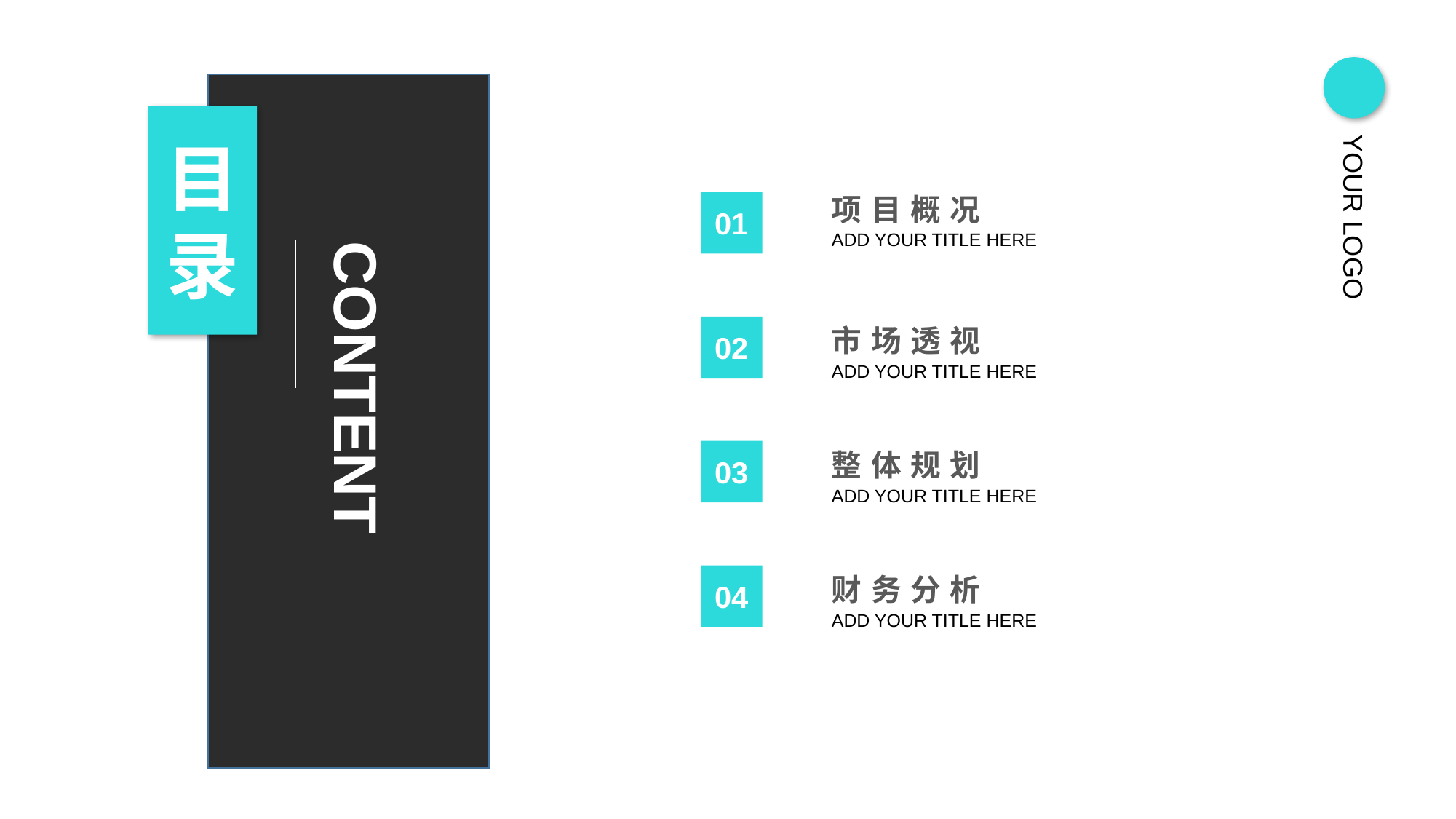

目
录
项目概况
ADD YOUR TITLE HERE
市场透视
ADD YOUR TITLE HERE
整体规划
ADD YOUR TITLE HERE
财务分析
ADD YOUR TITLE HERE
01
02
03
04
YOUR LOGO
CONTENT